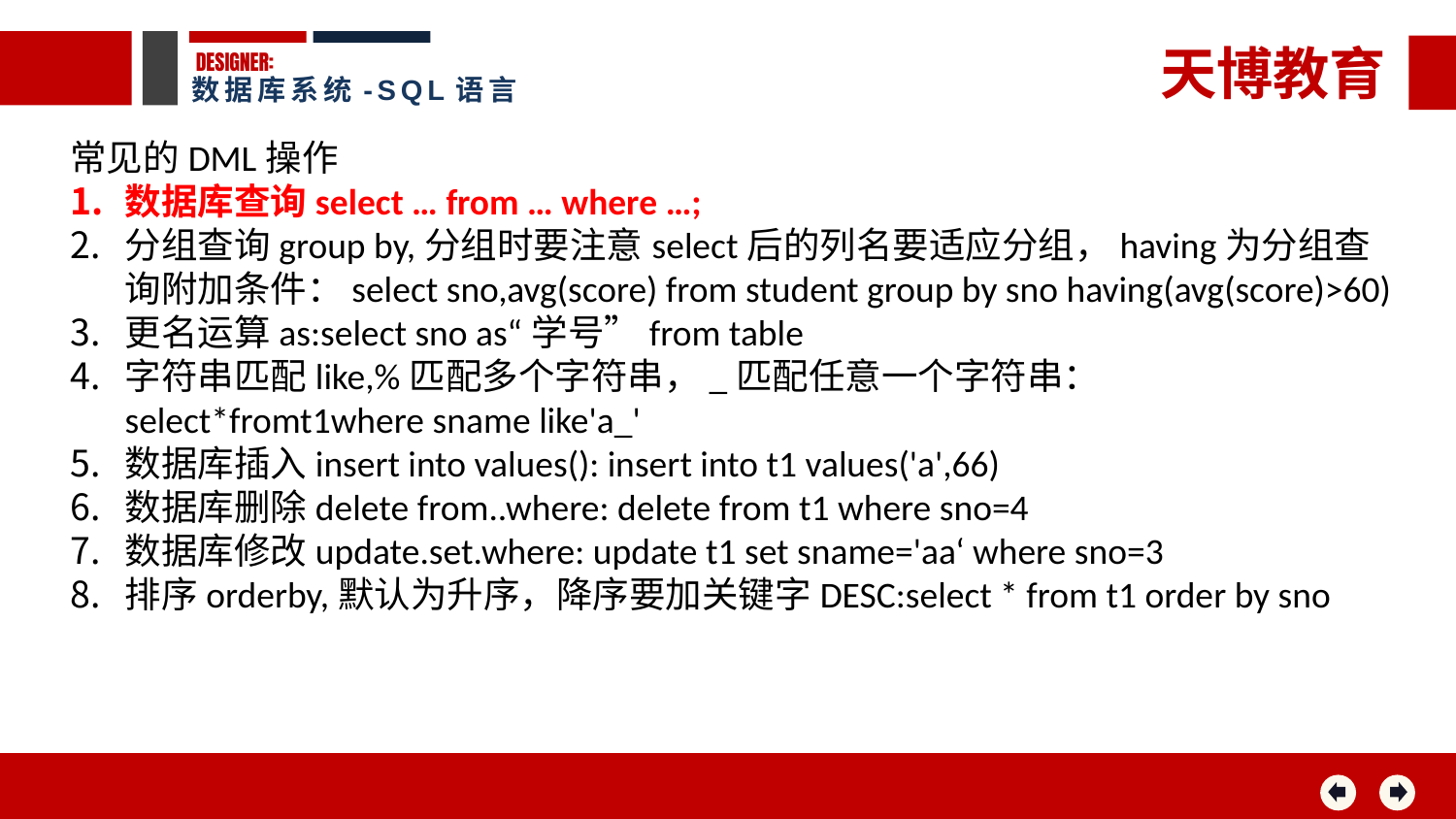

天博教育
DESIGNER:
数据库系统-SQL语言
常见的DML操作
数据库查询select … from … where …;
分组查询group by,分组时要注意select后的列名要适应分组，having为分组查询附加条件：select sno,avg(score) from student group by sno having(avg(score)>60)
更名运算as:select sno as“学号”from table
字符串匹配like,%匹配多个字符串，_匹配任意一个字符串：select*fromt1where sname like'a_'
数据库插入insert into values(): insert into t1 values('a',66)
数据库删除delete from..where: delete from t1 where sno=4
数据库修改update.set.where: update t1 set sname='aa‘ where sno=3
排序orderby,默认为升序，降序要加关键字DESC:select * from t1 order by sno